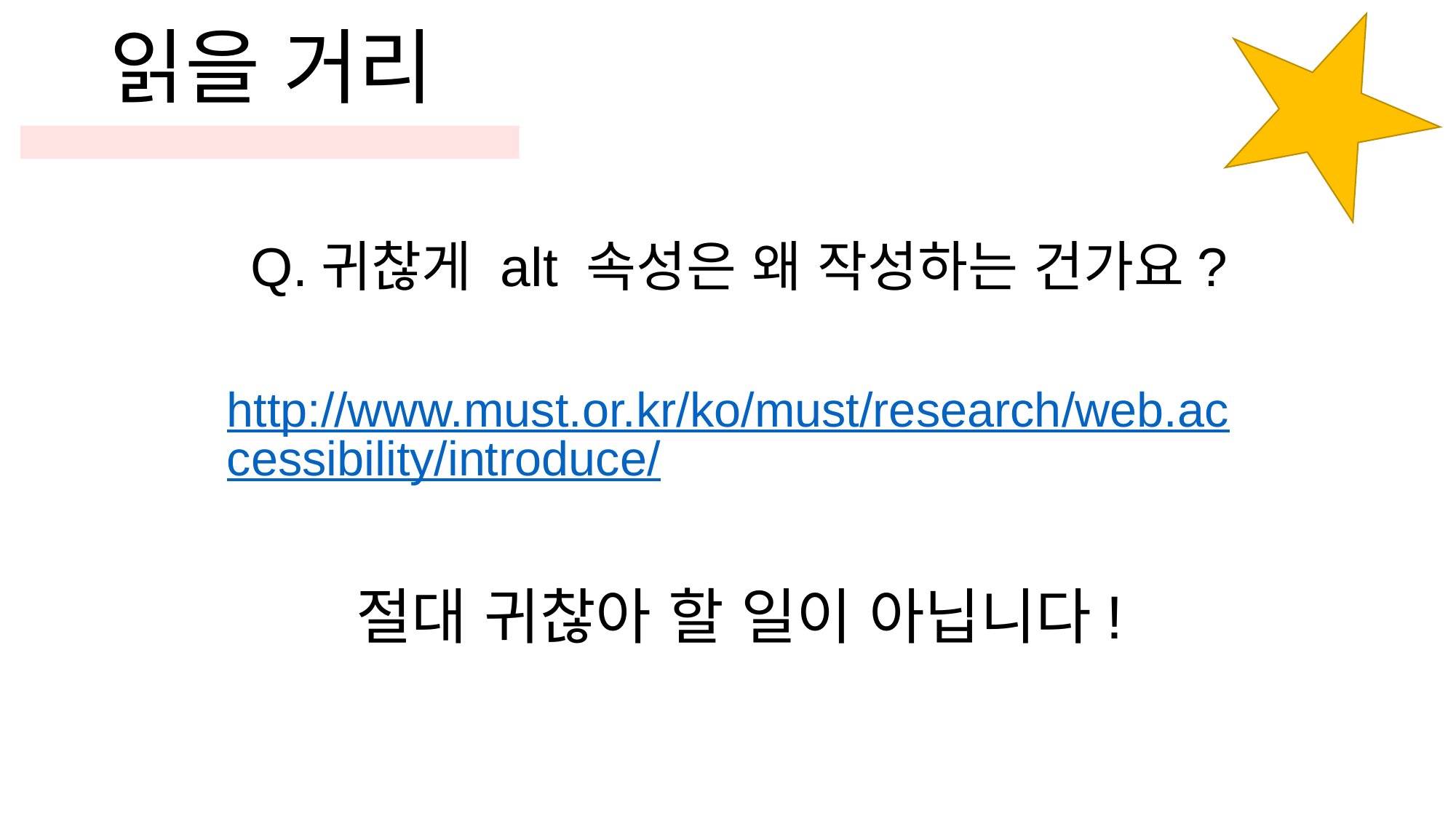

읽을 거리

Q.귀찮게 alt 속성은 왜 작성하는 건가요?
http://www.must.or.kr/ko/must/research/web.accessibility/introduce/
절대 귀찮아 할 일이 아닙니다!